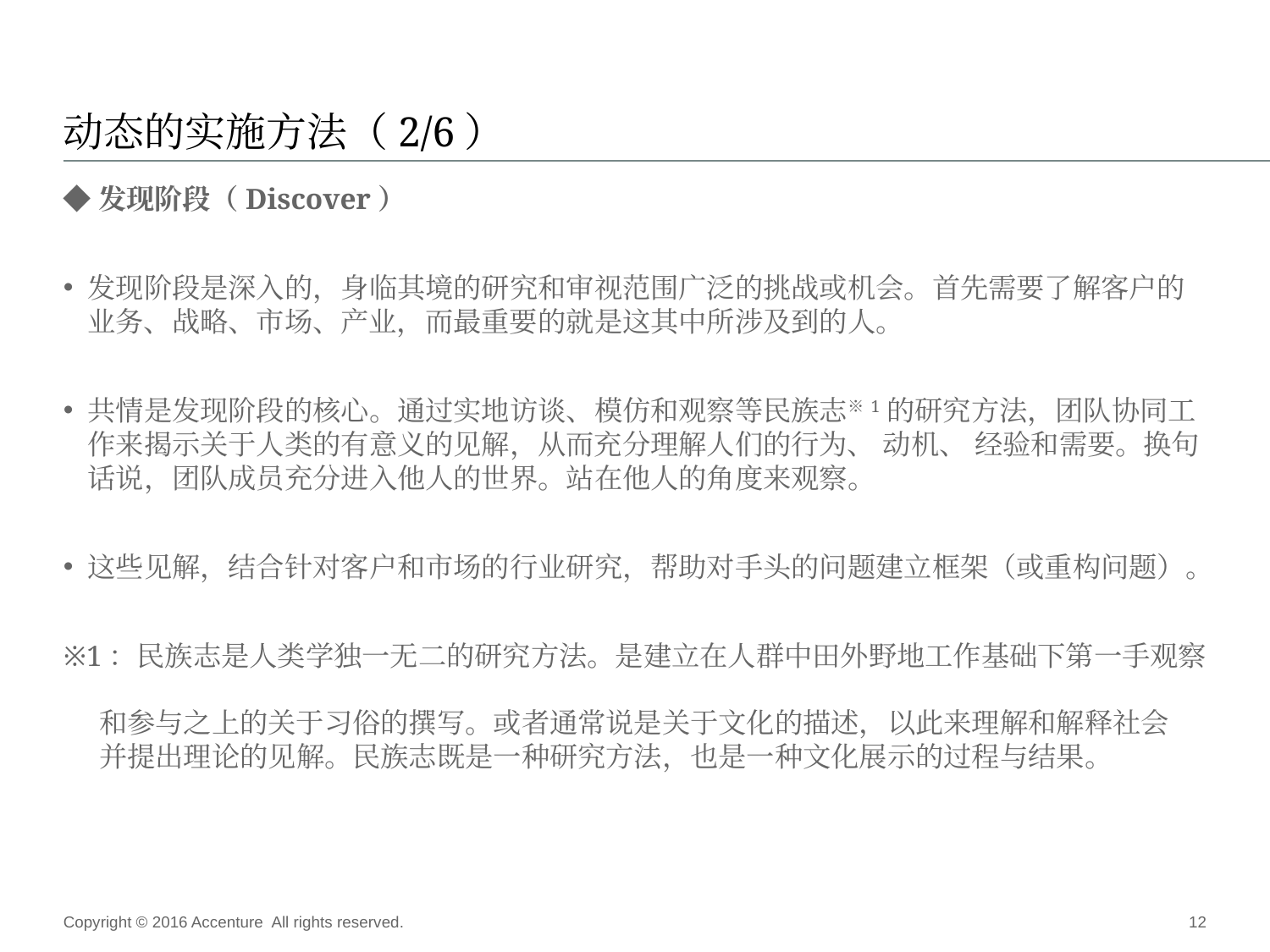

# 动态的实施方法（2/6）
◆发现阶段（Discover）

发现阶段是深入的，身临其境的研究和审视范围广泛的挑战或机会。首先需要了解客户的业务、战略、市场、产业，而最重要的就是这其中所涉及到的人。

共情是发现阶段的核心。通过实地访谈、模仿和观察等民族志※1的研究方法，团队协同工作来揭示关于人类的有意义的见解，从而充分理解人们的行为、 动机、 经验和需要。换句话说，团队成员充分进入他人的世界。站在他人的角度来观察。

这些见解，结合针对客户和市场的行业研究，帮助对手头的问题建立框架（或重构问题）。

※1：民族志是人类学独一无二的研究方法。是建立在人群中田外野地工作基础下第一手观察
     和参与之上的关于习俗的撰写。或者通常说是关于文化的描述，以此来理解和解释社会
     并提出理论的见解。民族志既是一种研究方法，也是一种文化展示的过程与结果。

Copyright © 2016 Accenture  All rights reserved.
12